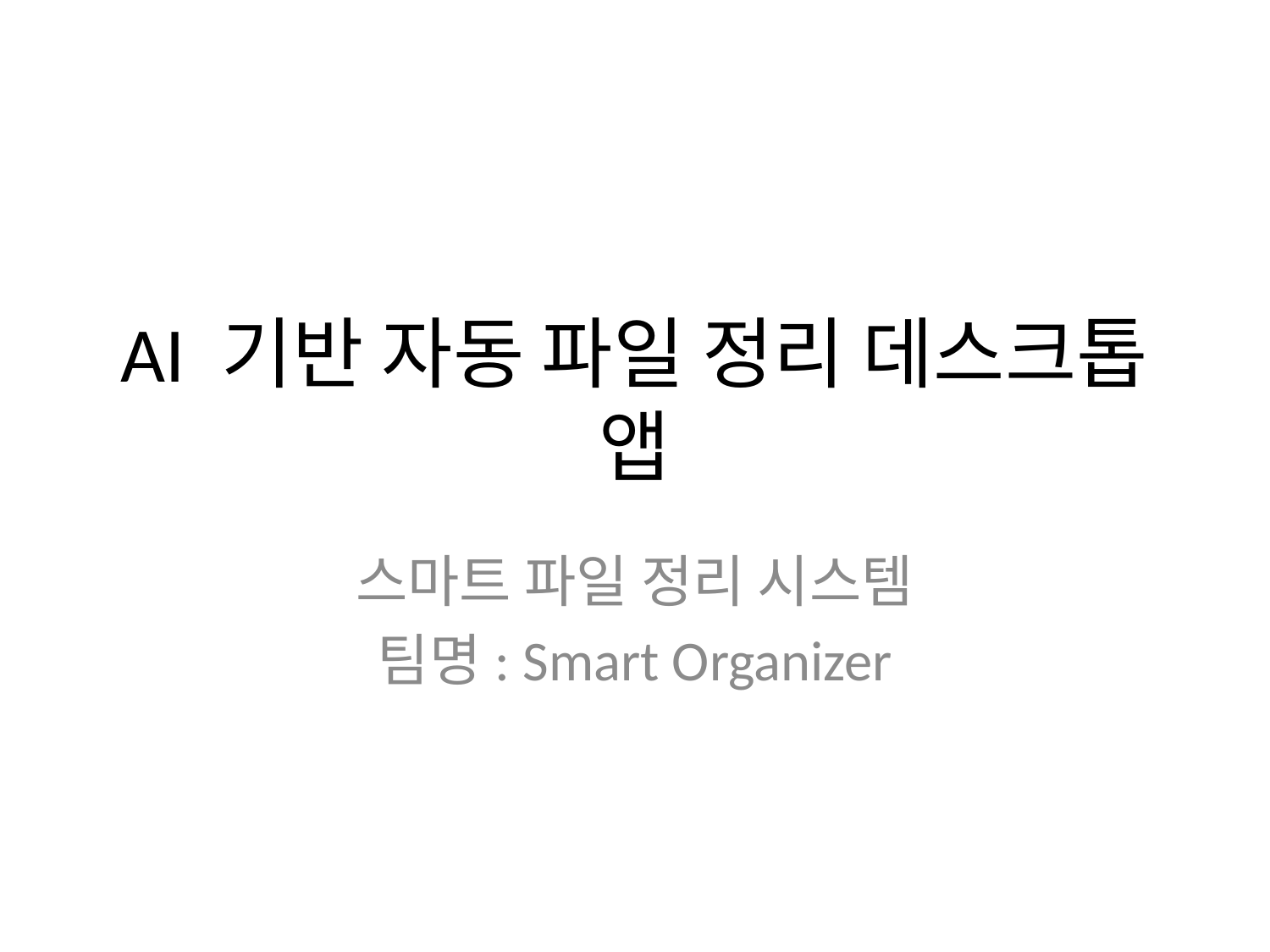

# AI 기반 자동 파일 정리 데스크톱 앱
스마트 파일 정리 시스템
팀명: Smart Organizer